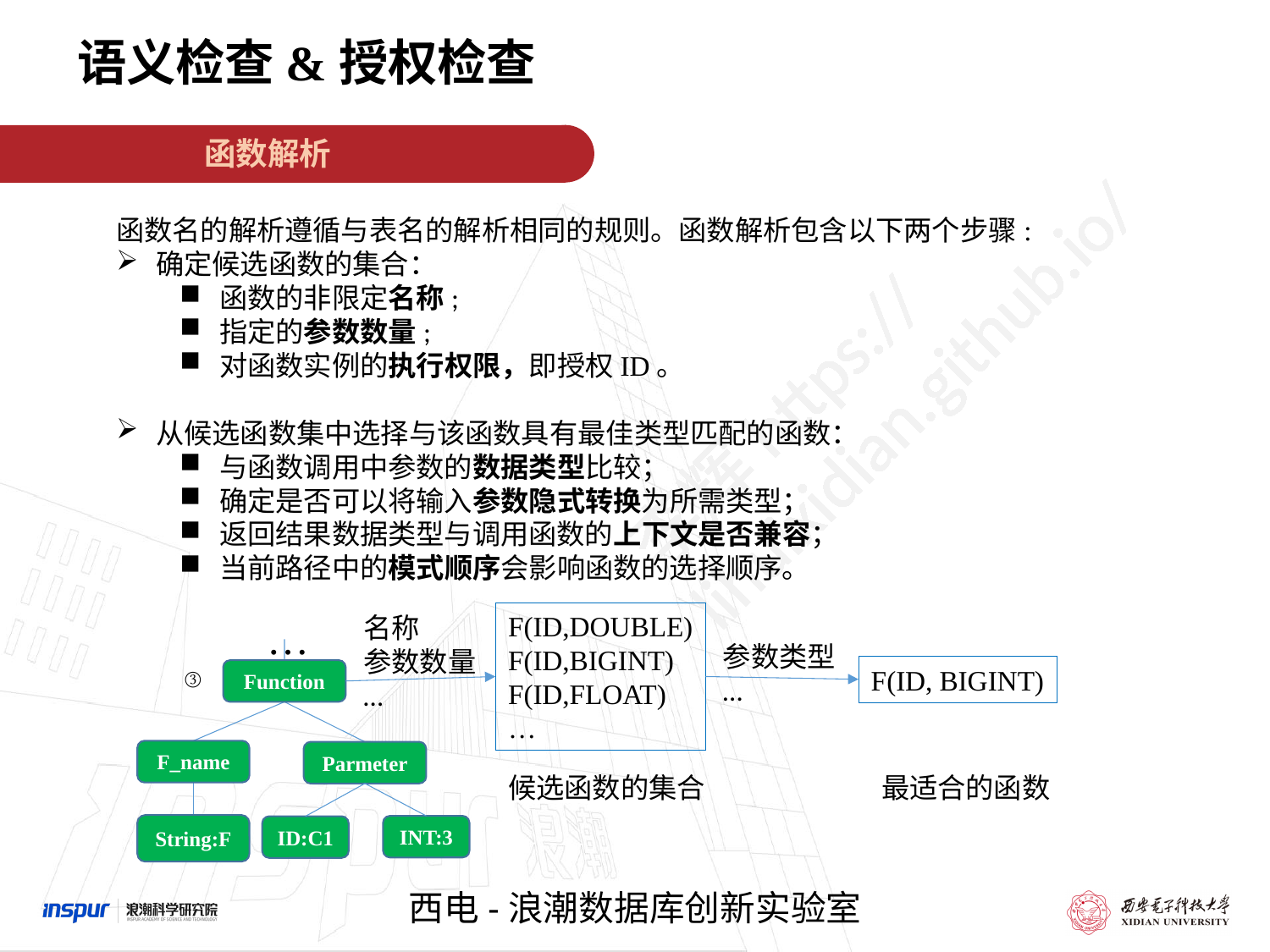

语义检查&授权检查

函数解析
函数名的解析遵循与表名的解析相同的规则。函数解析包含以下两个步骤:
确定候选函数的集合：
函数的非限定名称;
指定的参数数量;
对函数实例的执行权限，即授权ID。

从候选函数集中选择与该函数具有最佳类型匹配的函数：
与函数调用中参数的数据类型比较；
确定是否可以将输入参数隐式转换为所需类型；
返回结果数据类型与调用函数的上下文是否兼容；
当前路径中的模式顺序会影响函数的选择顺序。

F(ID,DOUBLE)
F(ID,BIGINT)
F(ID,FLOAT)
…
名称
参数数量
…
…
参数类型
…
F(ID, BIGINT)
③
Function
F_name
Parmeter
候选函数的集合
最适合的函数
String:F
INT:3
ID:C1